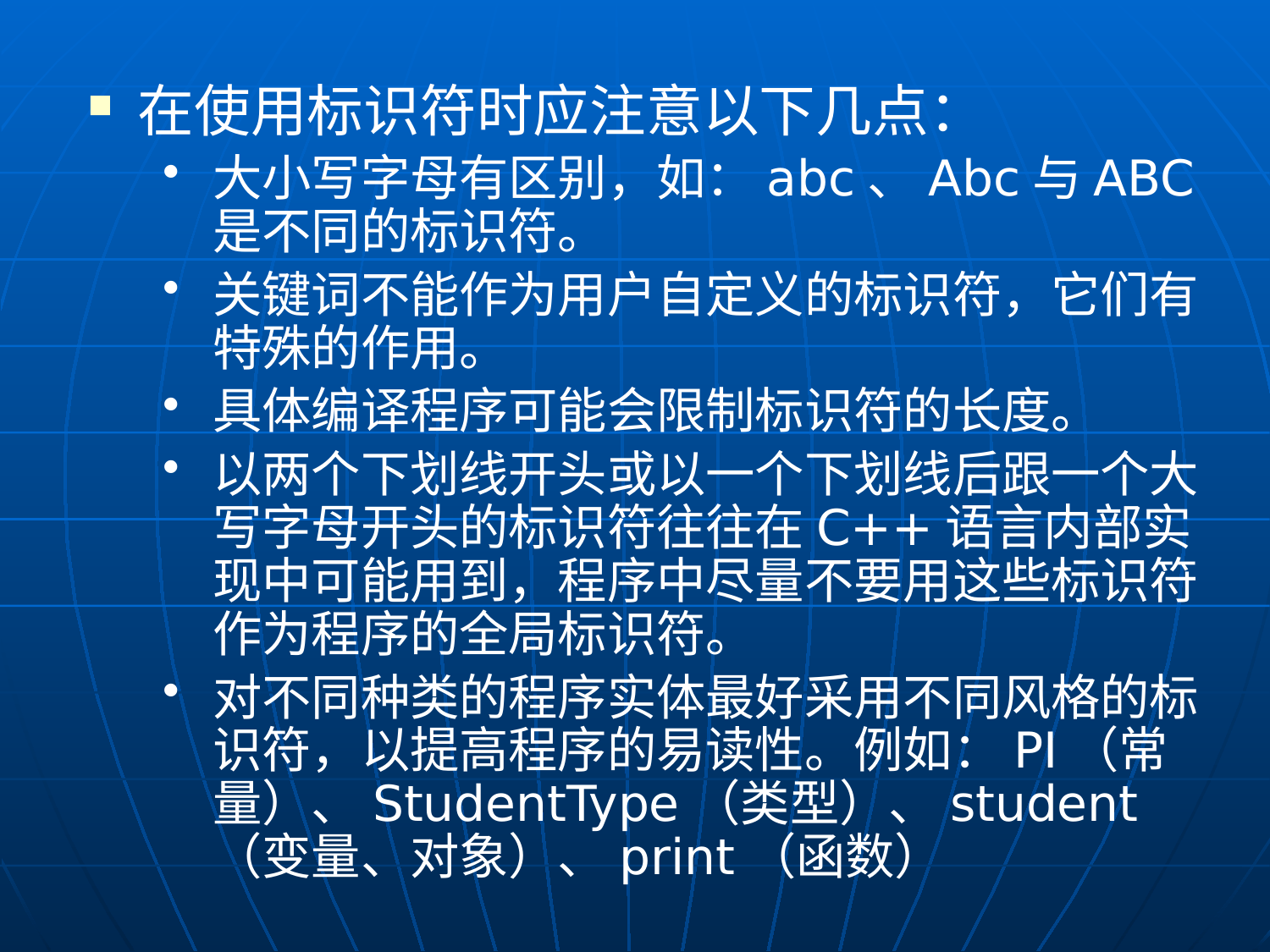

在使用标识符时应注意以下几点：
大小写字母有区别，如：abc、Abc与ABC是不同的标识符。
关键词不能作为用户自定义的标识符，它们有特殊的作用。
具体编译程序可能会限制标识符的长度。
以两个下划线开头或以一个下划线后跟一个大写字母开头的标识符往往在C++语言内部实现中可能用到，程序中尽量不要用这些标识符作为程序的全局标识符。
对不同种类的程序实体最好采用不同风格的标识符，以提高程序的易读性。例如：PI（常量）、StudentType（类型）、student（变量、对象）、print（函数）